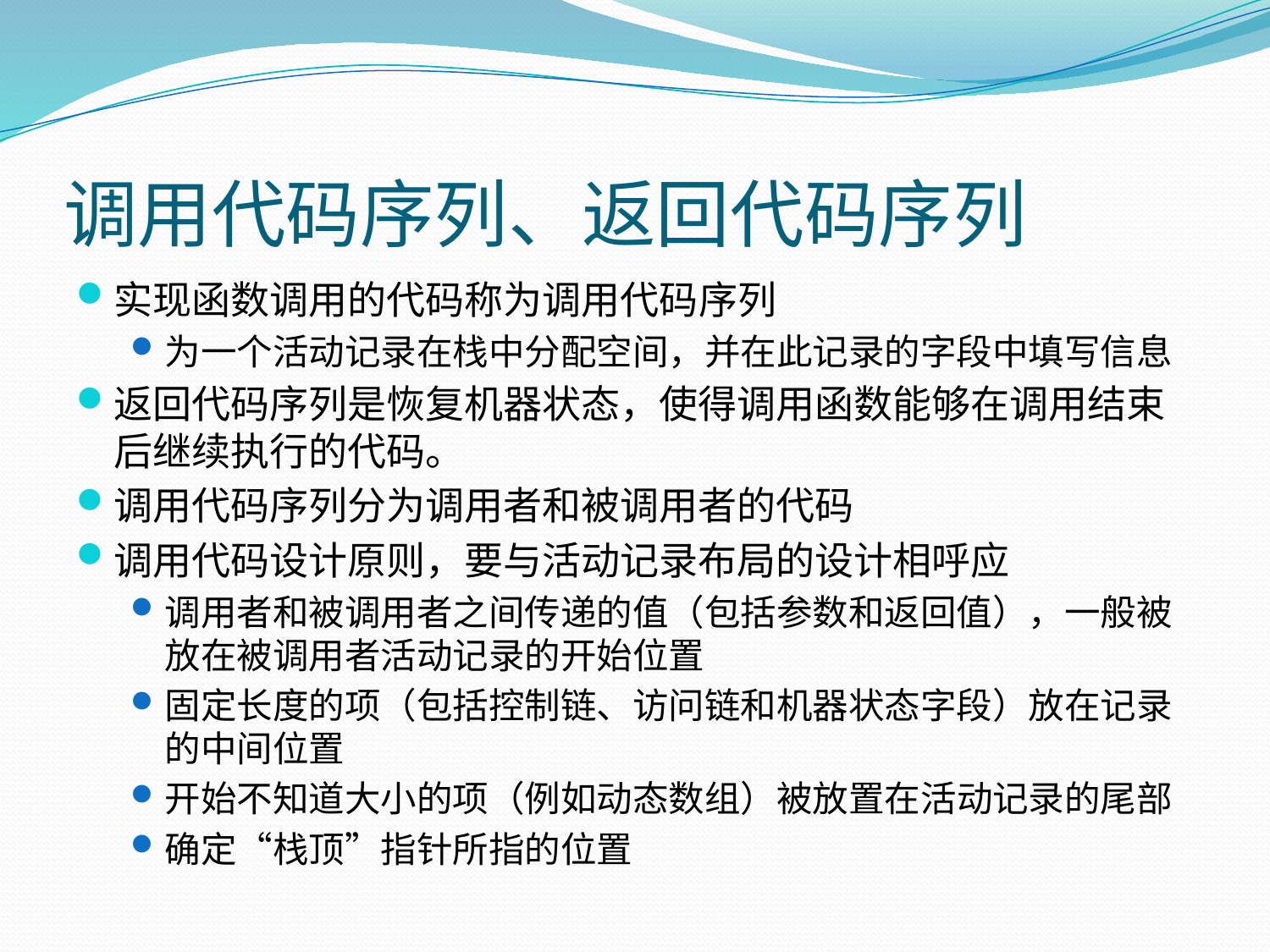

# 调用代码序列、返回代码序列
实现函数调用的代码称为调用代码序列
为一个活动记录在栈中分配空间，并在此记录的字段中填写信息
返回代码序列是恢复机器状态，使得调用函数能够在调用结束后继续执行的代码。
调用代码序列分为调用者和被调用者的代码
调用代码设计原则，要与活动记录布局的设计相呼应
调用者和被调用者之间传递的值（包括参数和返回值），一般被放在被调用者活动记录的开始位置
固定长度的项（包括控制链、访问链和机器状态字段）放在记录的中间位置
开始不知道大小的项（例如动态数组）被放置在活动记录的尾部
确定“栈顶”指针所指的位置